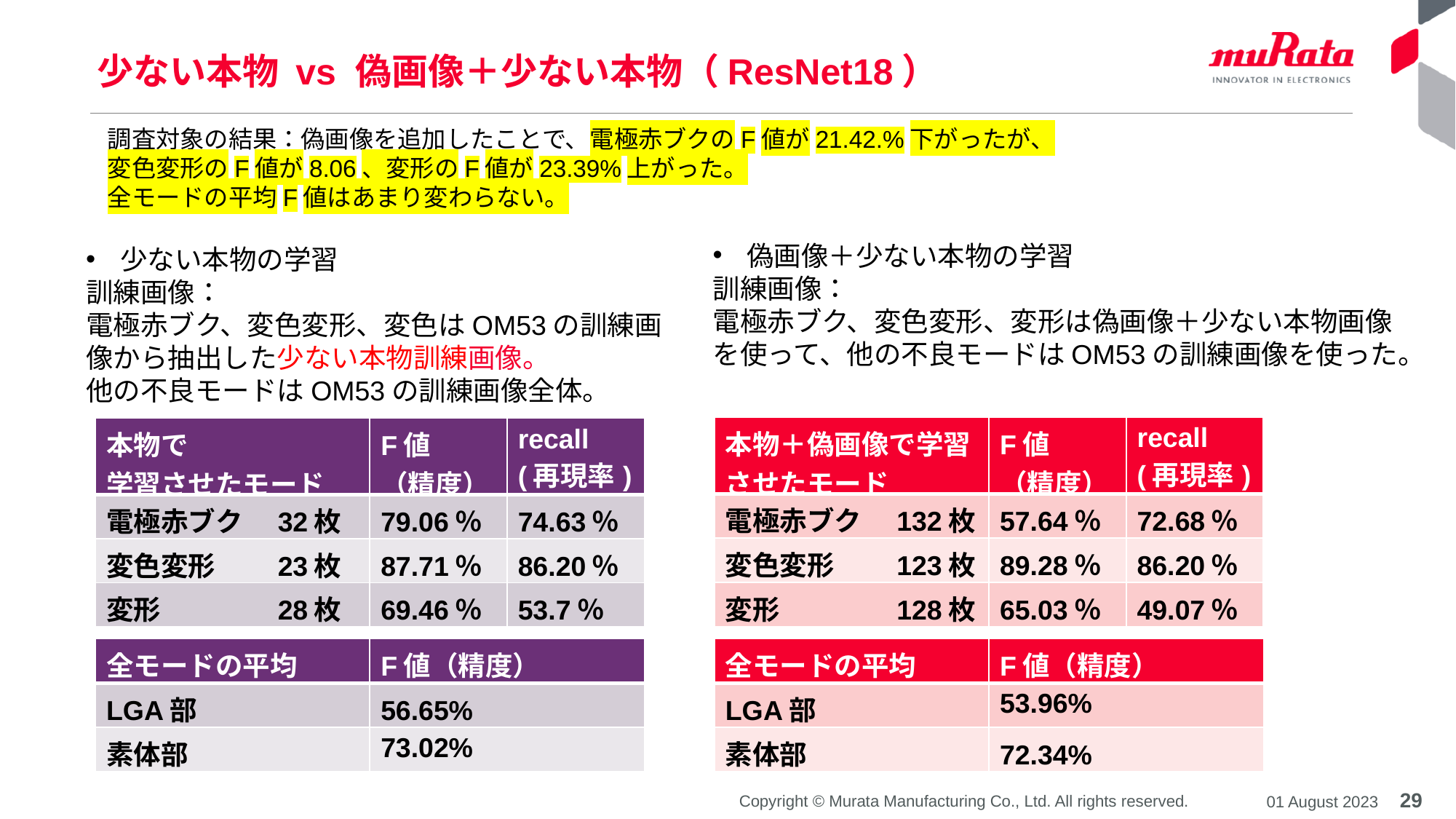

# 少ない本物 vs 偽画像＋少ない本物（ResNet18）
調査対象の結果：偽画像を追加したことで、電極赤ブクのF値が21.42.%下がったが、
変色変形のF値が8.06、変形のF値が23.39%上がった。
全モードの平均F値はあまり変わらない。
偽画像＋少ない本物の学習
訓練画像：
電極赤ブク、変色変形、変形は偽画像＋少ない本物画像を使って、他の不良モードはOM53の訓練画像を使った。

少ない本物の学習
訓練画像：
電極赤ブク、変色変形、変色はOM53の訓練画像から抽出した少ない本物訓練画像。
他の不良モードはOM53の訓練画像全体。

| 本物＋偽画像で学習させたモード | F値 （精度） | recall (再現率) |
| --- | --- | --- |
| 電極赤ブク　132枚 | 57.64％ | 72.68％ |
| 変色変形　　123枚 | 89.28％ | 86.20％ |
| 変形　　　　128枚 | 65.03％ | 49.07％ |
| 本物で 学習させたモード | F値 （精度） | recall (再現率) |
| --- | --- | --- |
| 電極赤ブク　32枚 | 79.06％ | 74.63％ |
| 変色変形　　23枚 | 87.71％ | 86.20％ |
| 変形　　　　28枚 | 69.46％ | 53.7％ |
| 全モードの平均 | F値（精度） |
| --- | --- |
| LGA部 | 56.65% |
| 素体部 | 73.02% |
| 全モードの平均 | F値（精度） |
| --- | --- |
| LGA部 | 53.96% |
| 素体部 | 72.34% |